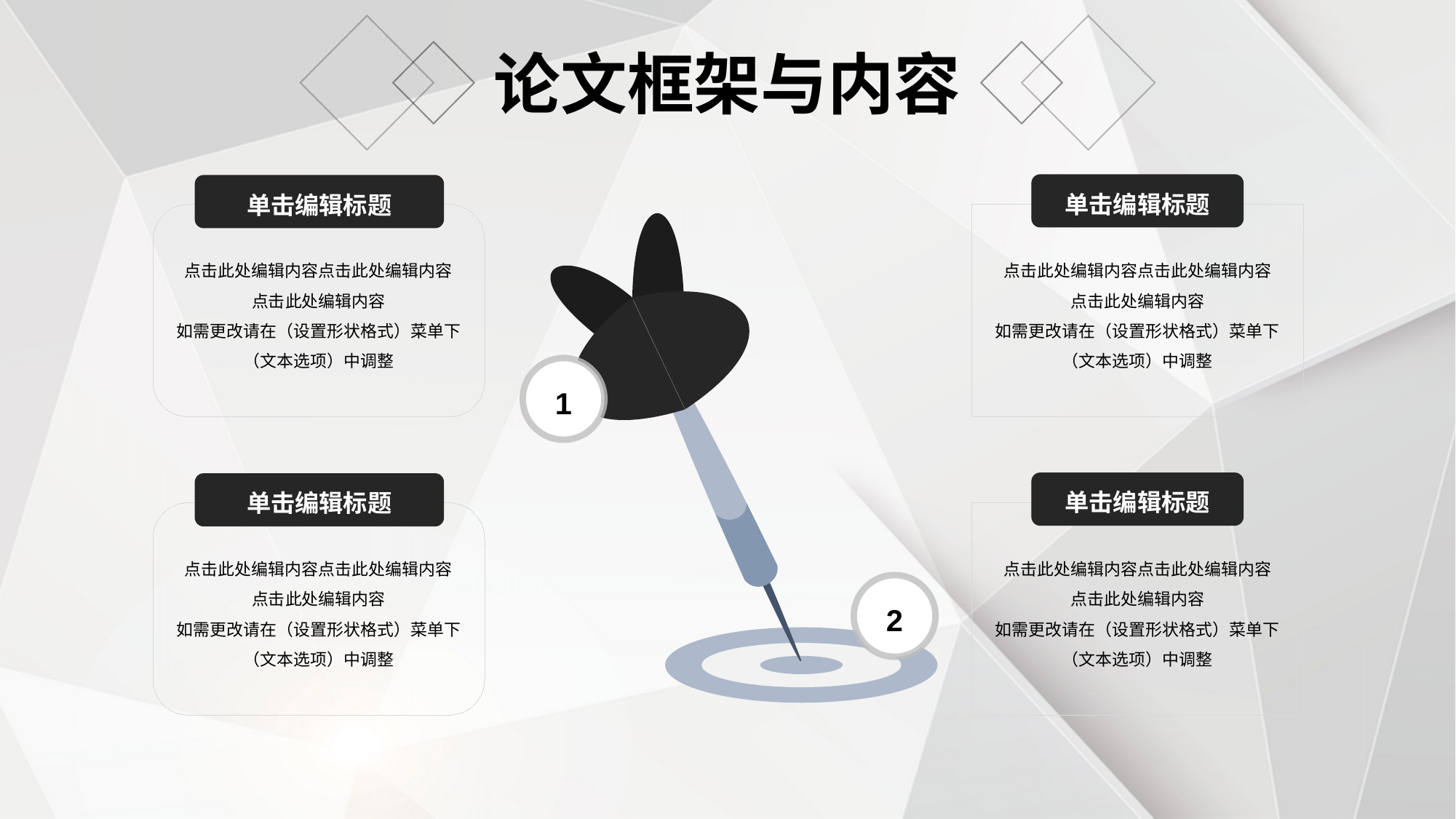

论文框架与内容
单击编辑标题
单击编辑标题

点击此处编辑内容点击此处编辑内容
点击此处编辑内容
如需更改请在（设置形状格式）菜单下
（文本选项）中调整
点击此处编辑内容点击此处编辑内容
点击此处编辑内容
如需更改请在（设置形状格式）菜单下
（文本选项）中调整
1
单击编辑标题
单击编辑标题
点击此处编辑内容点击此处编辑内容
点击此处编辑内容
如需更改请在（设置形状格式）菜单下
（文本选项）中调整
点击此处编辑内容点击此处编辑内容
点击此处编辑内容
如需更改请在（设置形状格式）菜单下
（文本选项）中调整
2